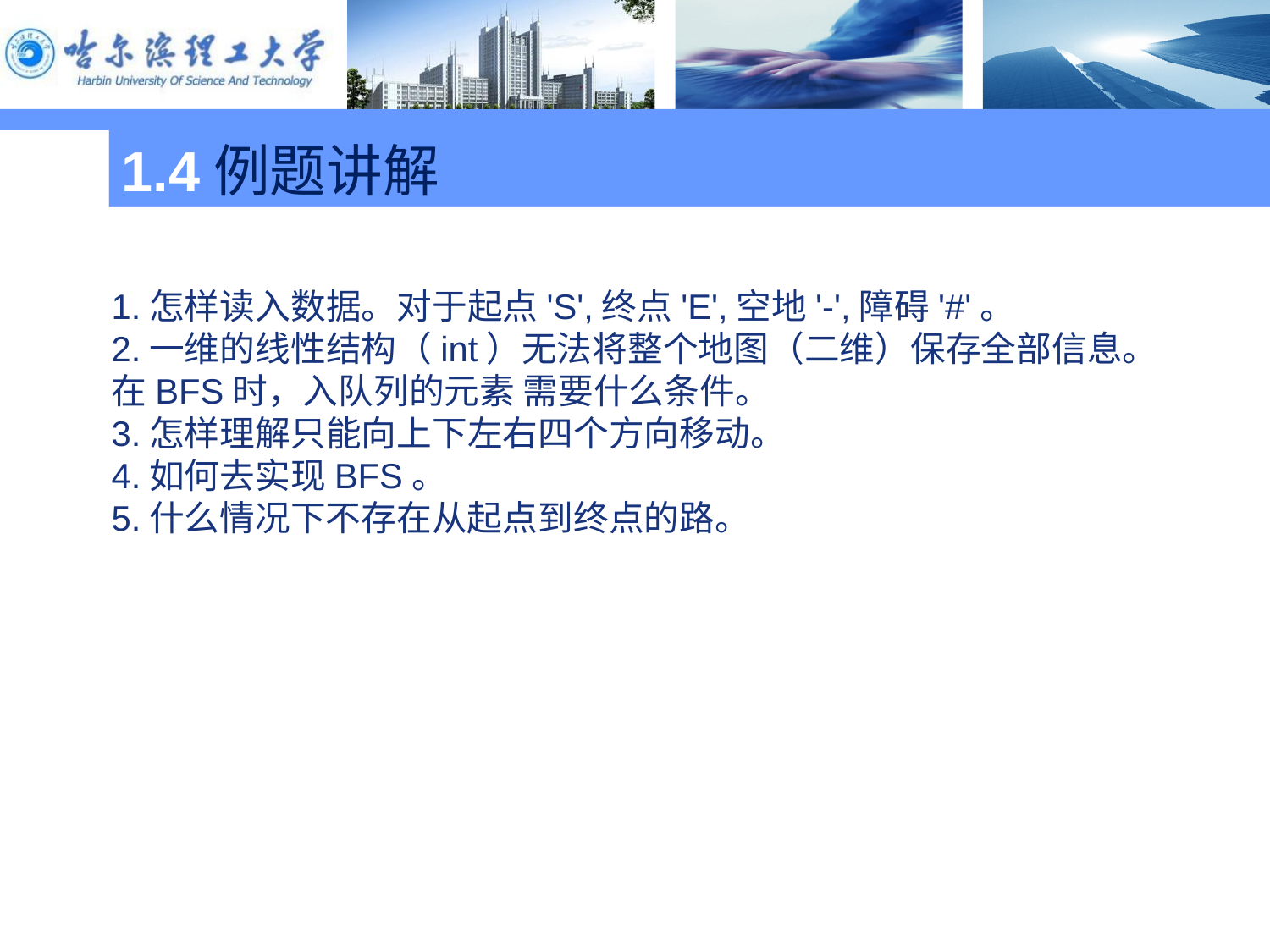

1.4例题讲解
#
1.怎样读入数据。对于起点'S',终点'E',空地'-',障碍'#'。
2.一维的线性结构（int）无法将整个地图（二维）保存全部信息。
在BFS时，入队列的元素 需要什么条件。
3.怎样理解只能向上下左右四个方向移动。
4.如何去实现BFS。
5.什么情况下不存在从起点到终点的路。